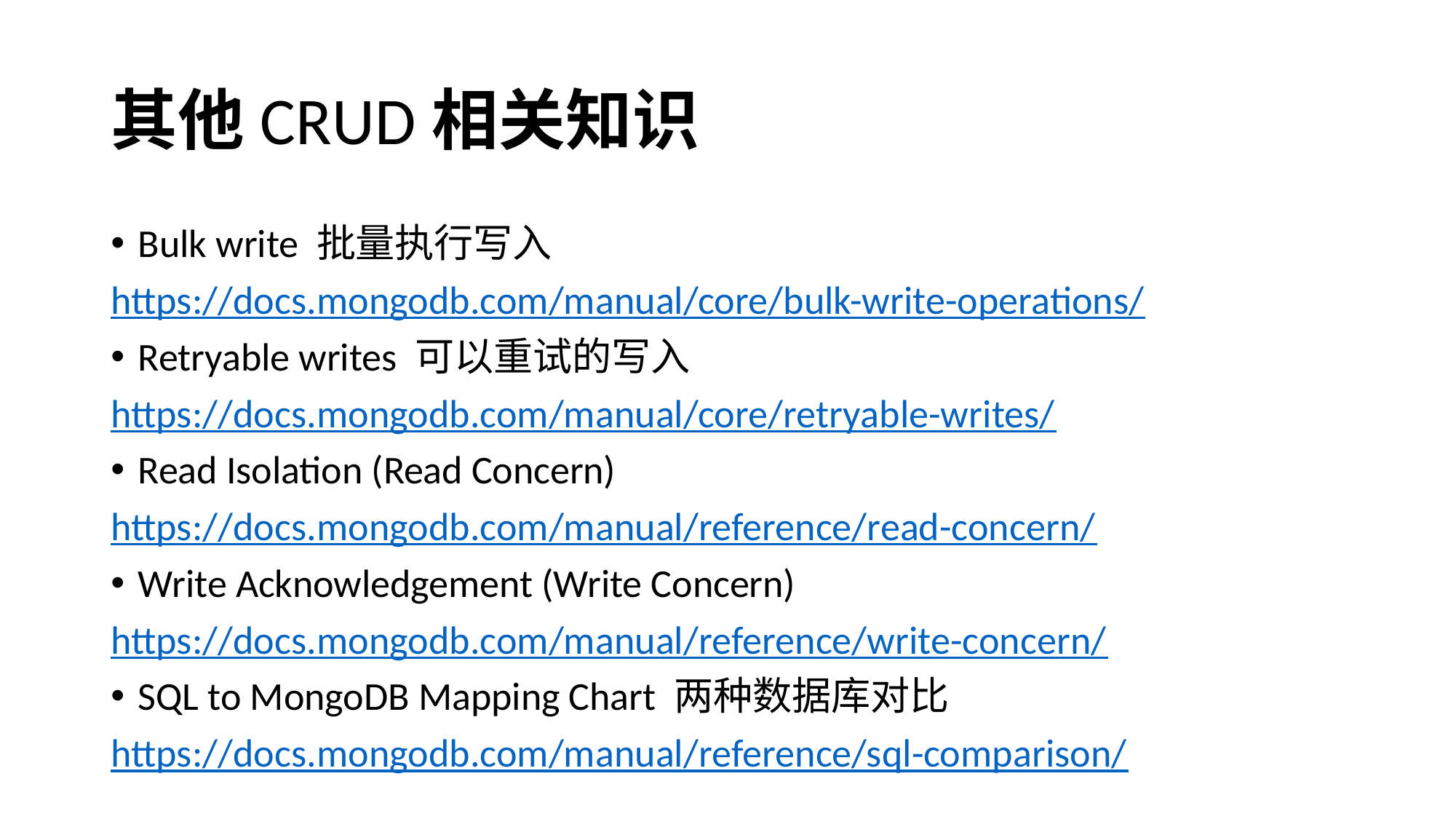

# 其他CRUD相关知识
Bulk write 批量执行写入
https://docs.mongodb.com/manual/core/bulk-write-operations/
Retryable writes 可以重试的写入
https://docs.mongodb.com/manual/core/retryable-writes/
Read Isolation (Read Concern)
https://docs.mongodb.com/manual/reference/read-concern/
Write Acknowledgement (Write Concern)
https://docs.mongodb.com/manual/reference/write-concern/
SQL to MongoDB Mapping Chart 两种数据库对比
https://docs.mongodb.com/manual/reference/sql-comparison/